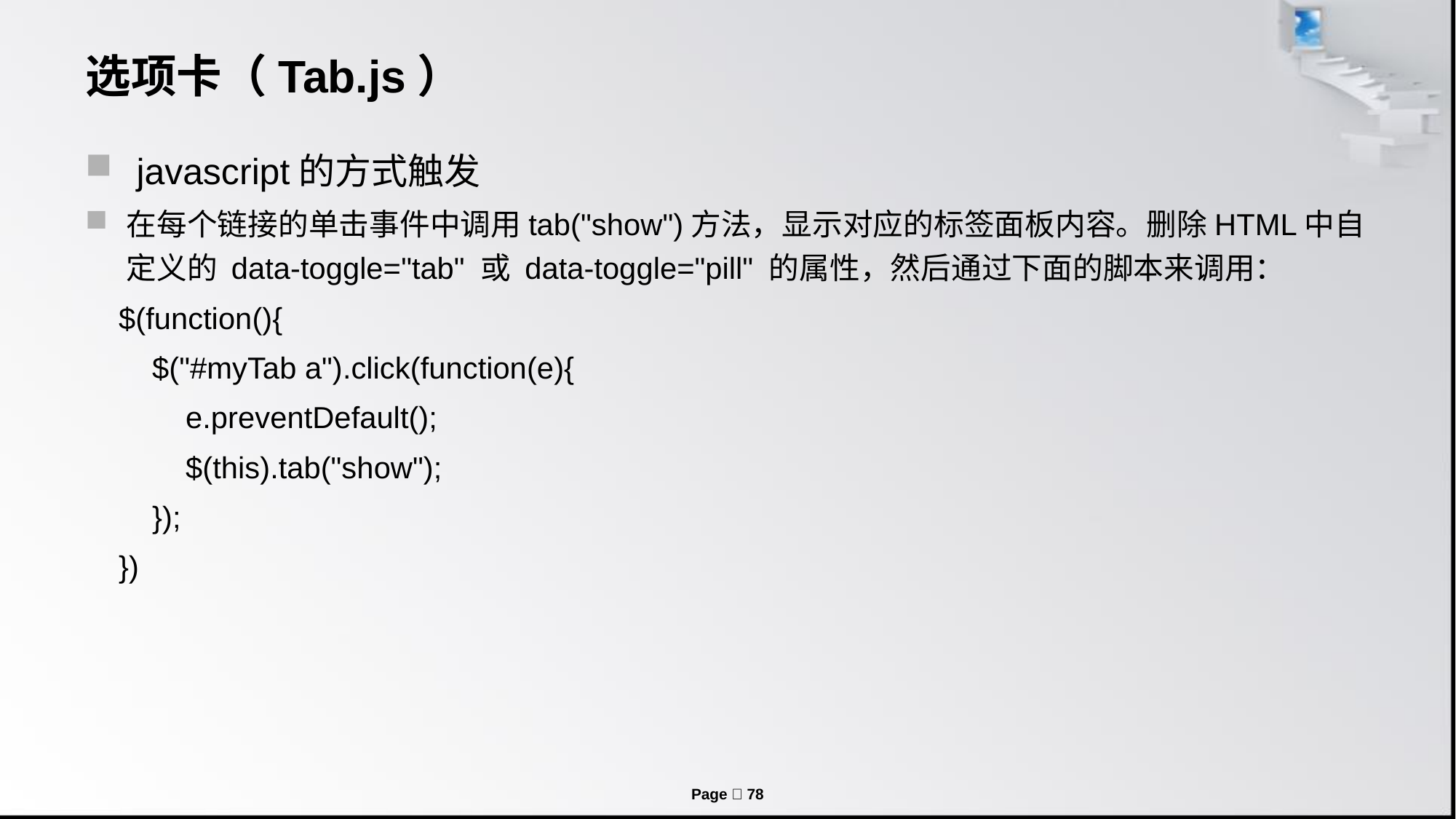

# 选项卡（Tab.js）
 javascript的方式触发
在每个链接的单击事件中调用tab("show")方法，显示对应的标签面板内容。删除HTML中自定义的 data-toggle="tab" 或 data-toggle="pill" 的属性，然后通过下面的脚本来调用：
    $(function(){
        $("#myTab a").click(function(e){
            e.preventDefault();
            $(this).tab("show");
        });
    })